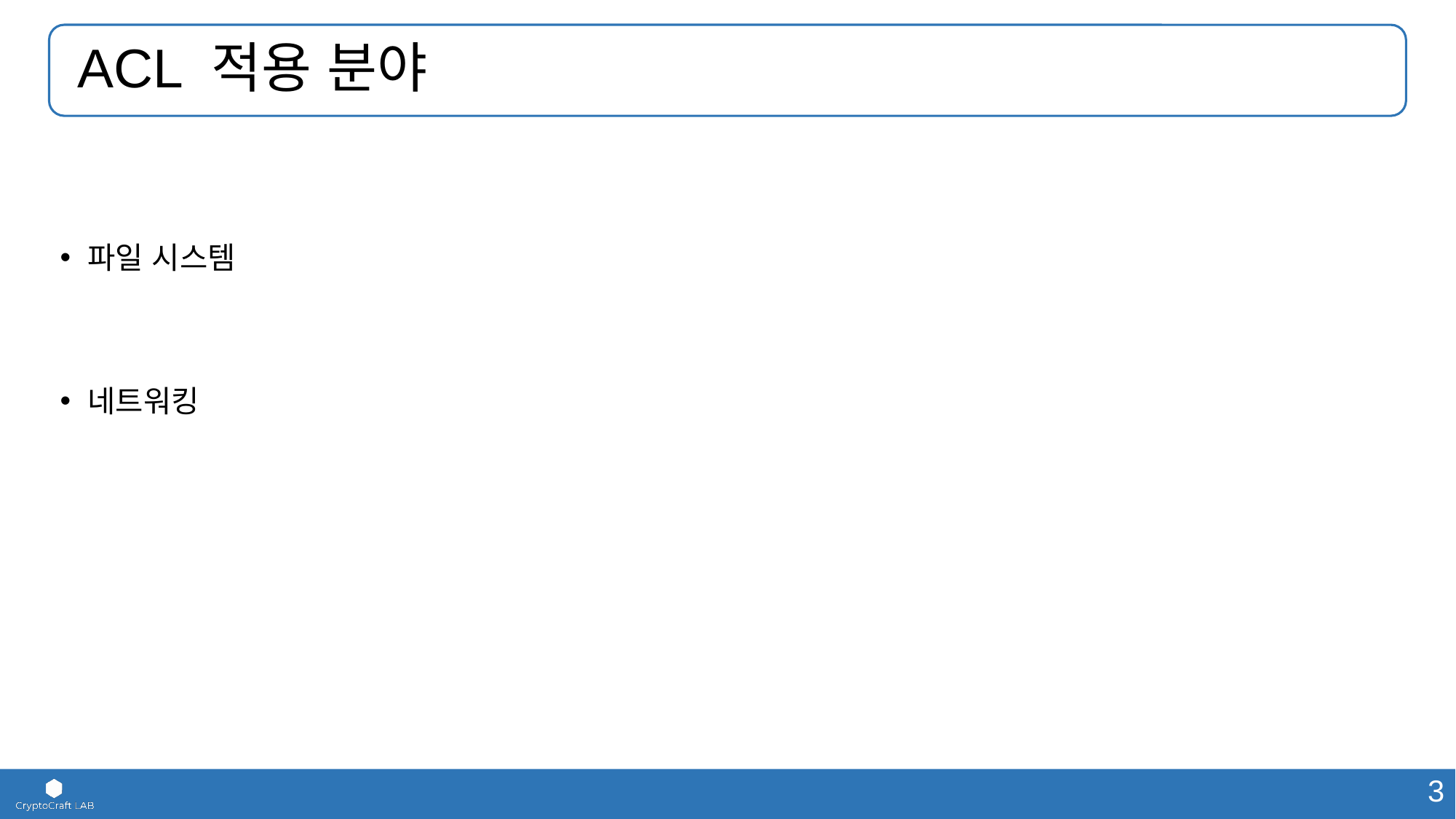

# ACL 적용 분야

파일 시스템

네트워킹